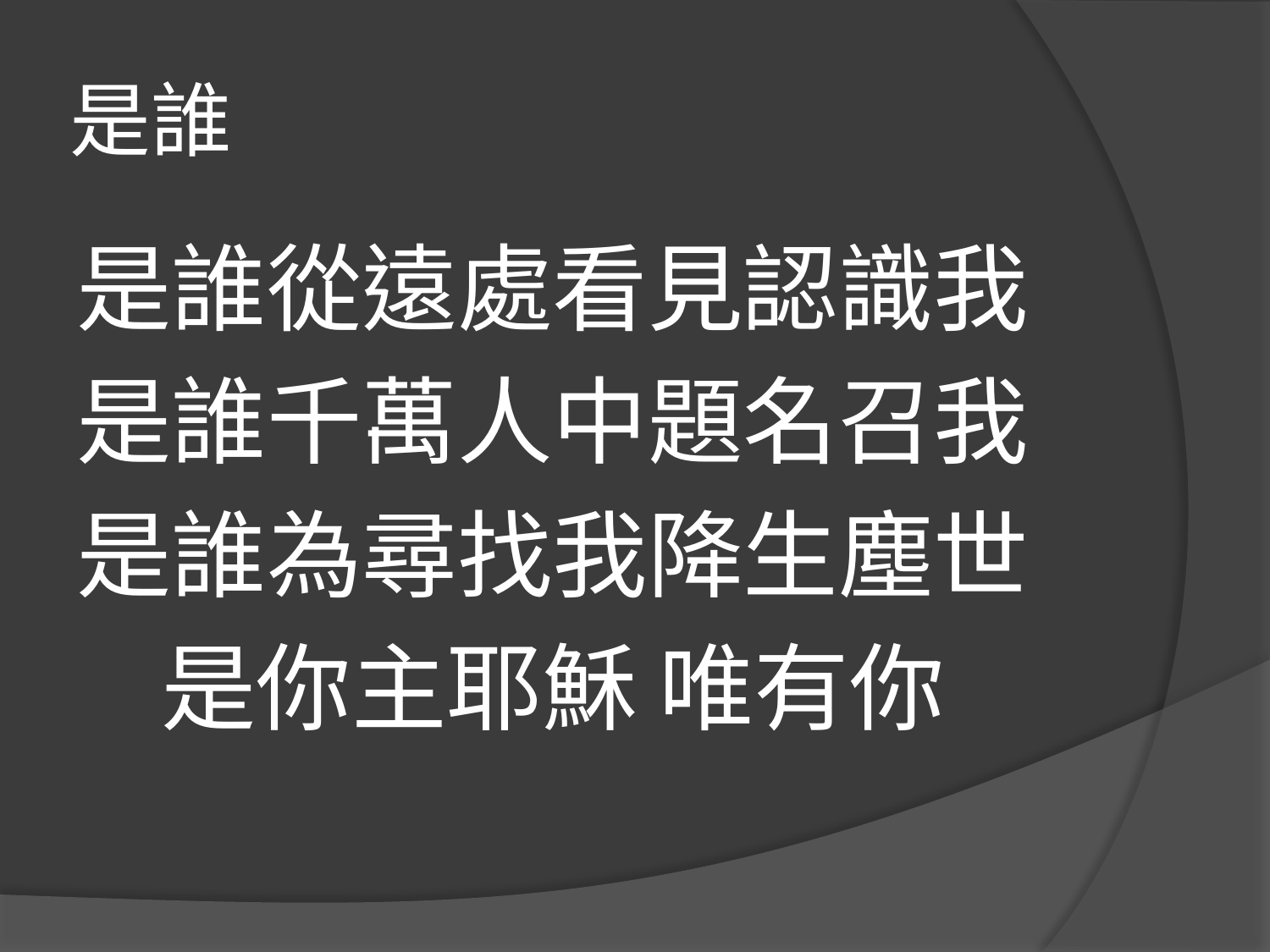

# 是誰
是誰從遠處看見認識我
是誰千萬人中題名召我
是誰為尋找我降生塵世
是你主耶穌 唯有你